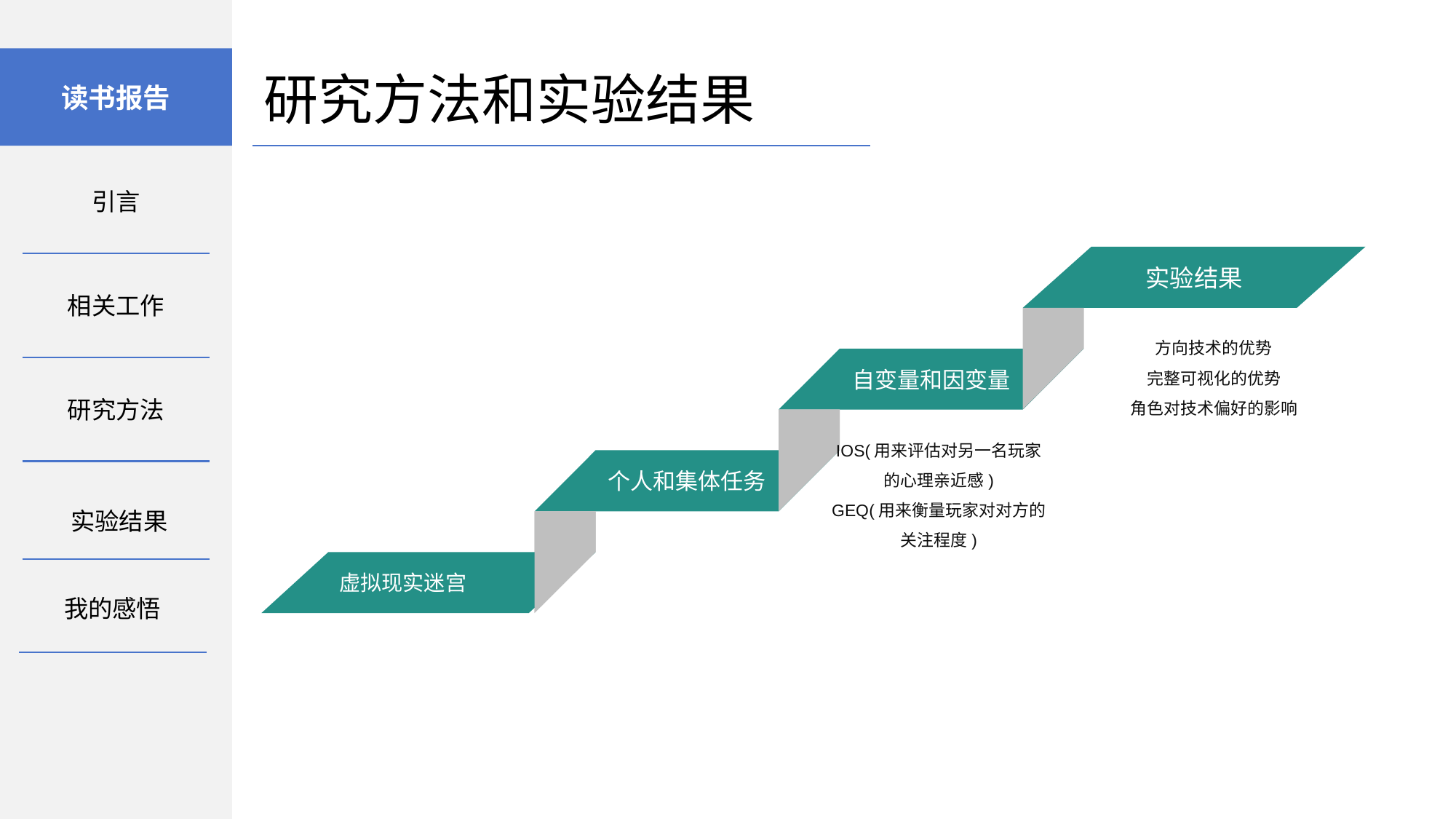

读书报告
研究方法和实验结果
引言
实验结果
相关工作

方向技术的优势
完整可视化的优势
角色对技术偏好的影响
自变量和因变量
研究方法

IOS(用来评估对另一名玩家的心理亲近感)
GEQ(用来衡量玩家对对方的关注程度)
个人和集体任务
实验结果

虚拟现实迷宫
我的感悟